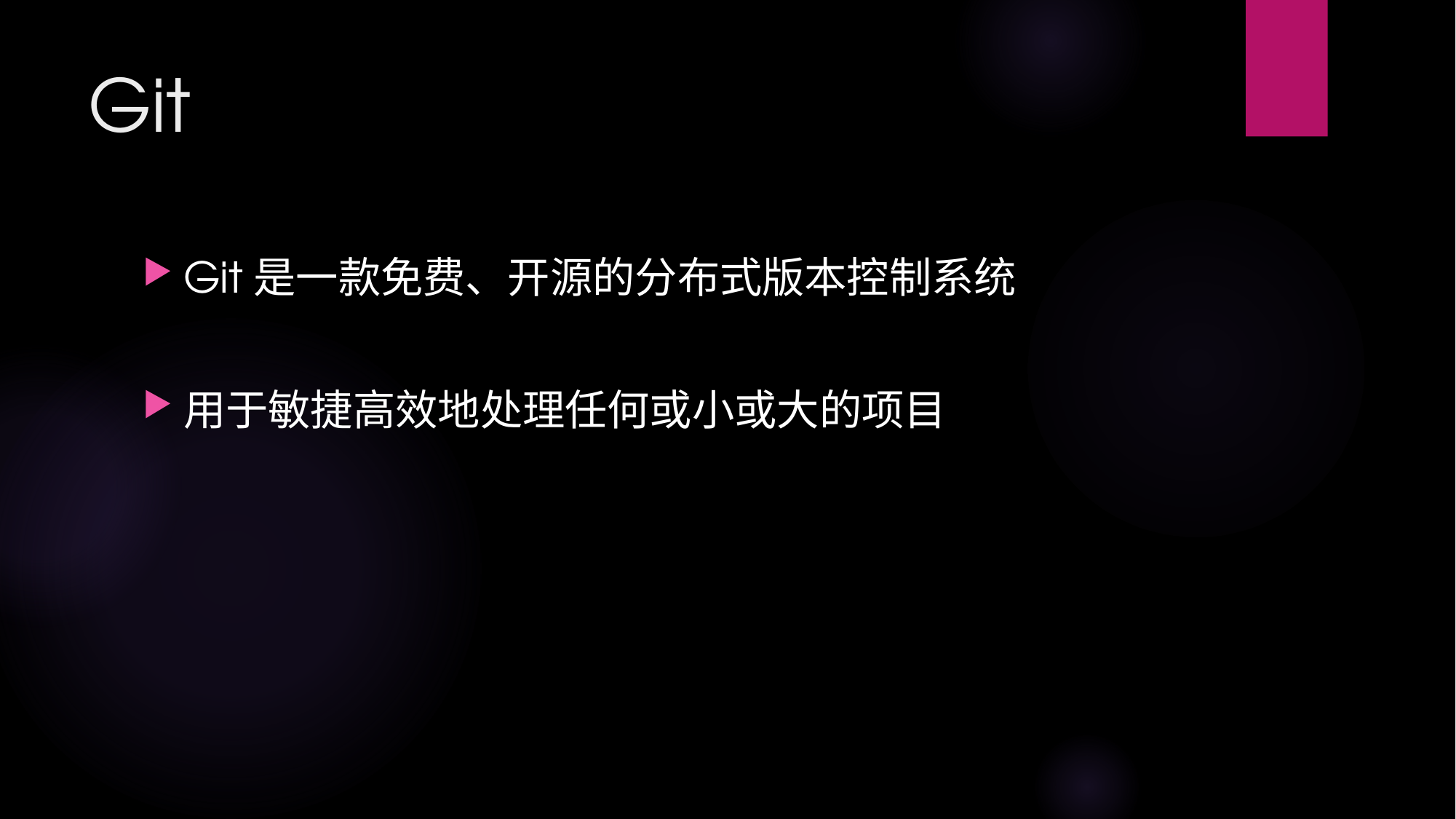

# Git
Git是一款免费、开源的分布式版本控制系统

用于敏捷高效地处理任何或小或大的项目